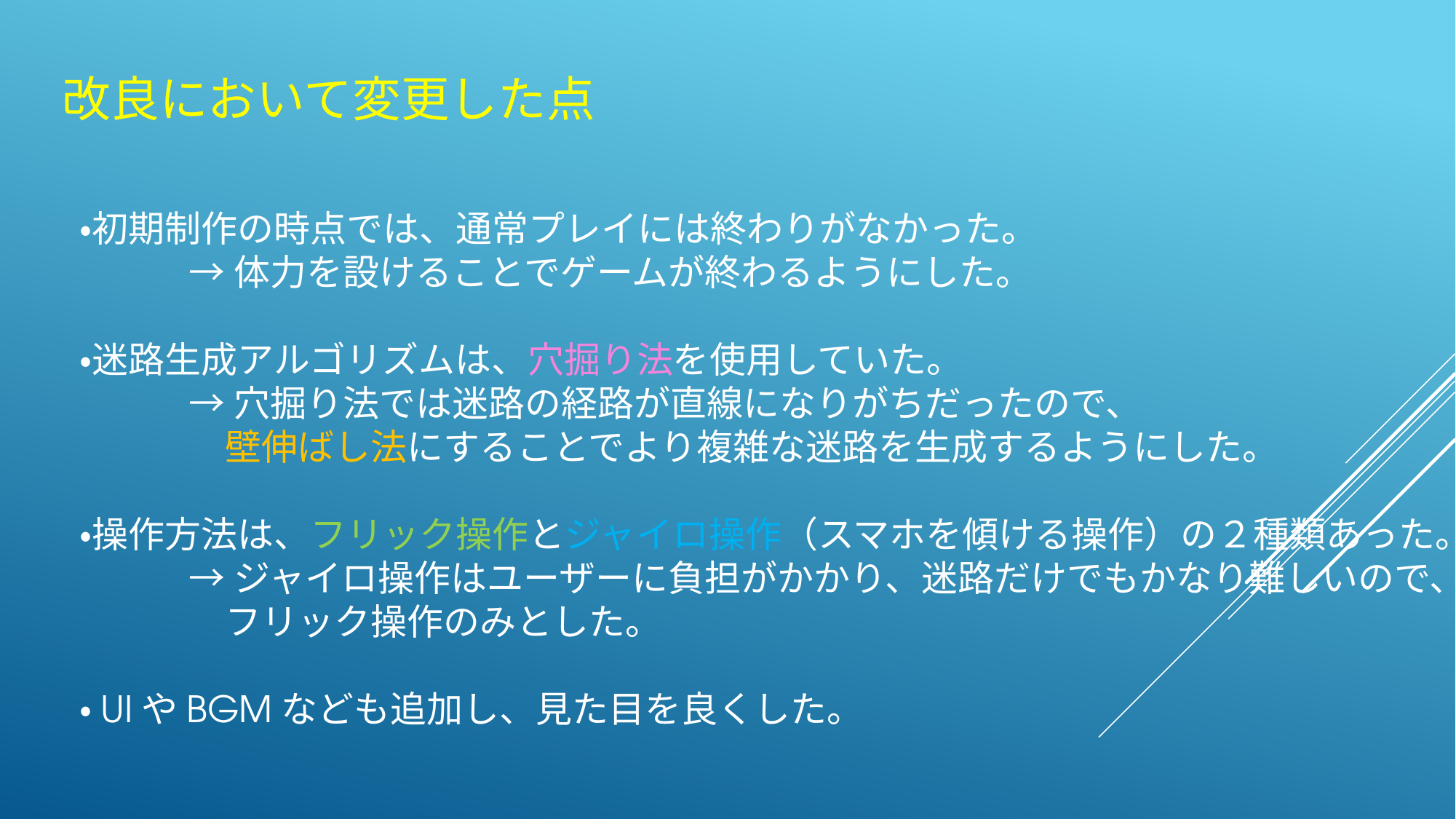

改良において変更した点
・初期制作の時点では、通常プレイには終わりがなかった。
	→体力を設けることでゲームが終わるようにした。

・迷路生成アルゴリズムは、穴掘り法を使用していた。
	→穴掘り法では迷路の経路が直線になりがちだったので、
	　壁伸ばし法にすることでより複雑な迷路を生成するようにした。

・操作方法は、フリック操作とジャイロ操作（スマホを傾ける操作）の２種類あった。
	→ジャイロ操作はユーザーに負担がかかり、迷路だけでもかなり難しいので、
	　フリック操作のみとした。

・UIやBGMなども追加し、見た目を良くした。